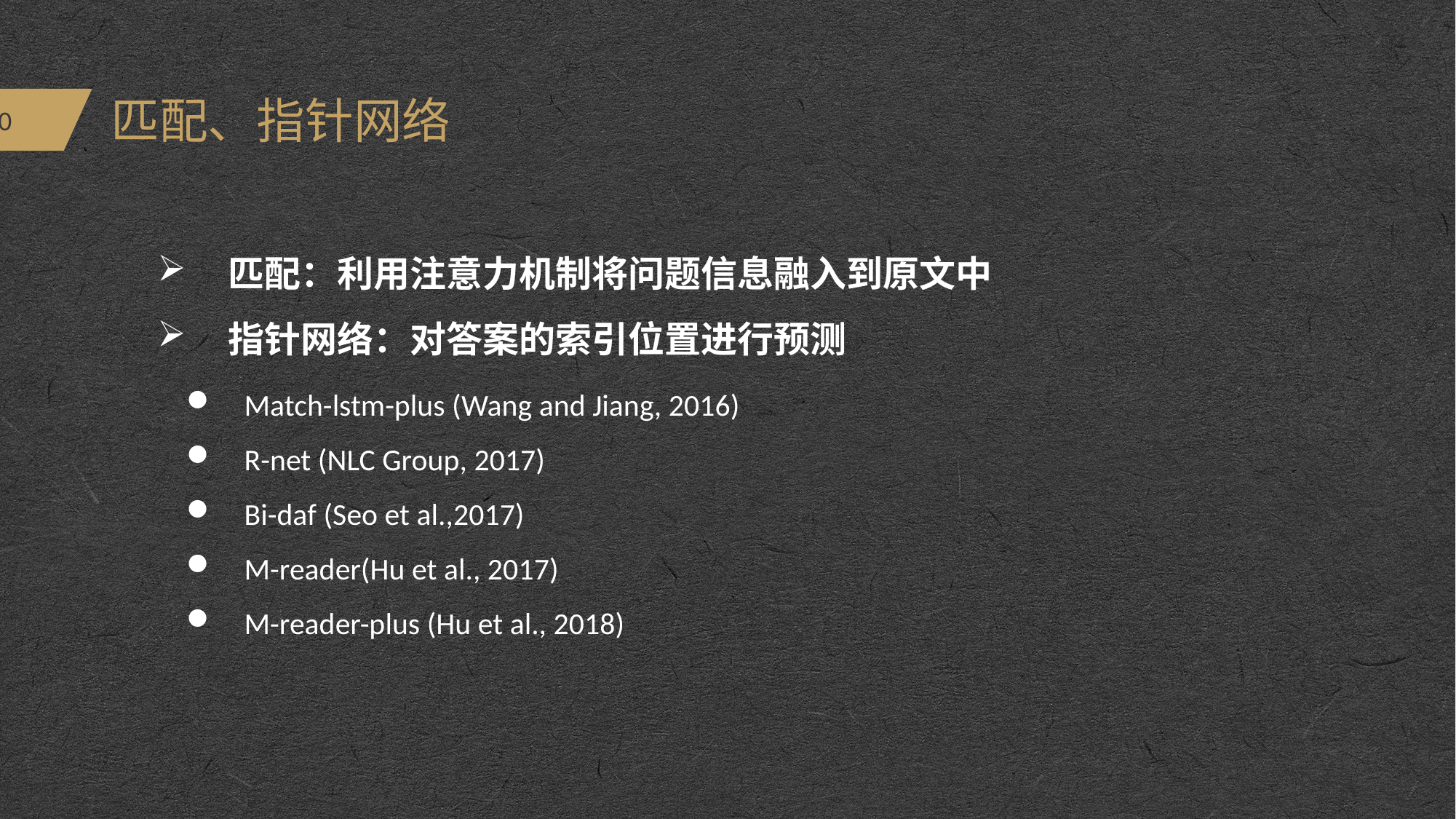

# 匹配、指针网络
    匹配：利用注意力机制将问题信息融入到原文中
    指针网络：对答案的索引位置进行预测
    Match-lstm-plus (Wang and Jiang, 2016)
    R-net (NLC Group, 2017)
    Bi-daf (Seo et al.,2017)
    M-reader(Hu et al., 2017)
    M-reader-plus (Hu et al., 2018)